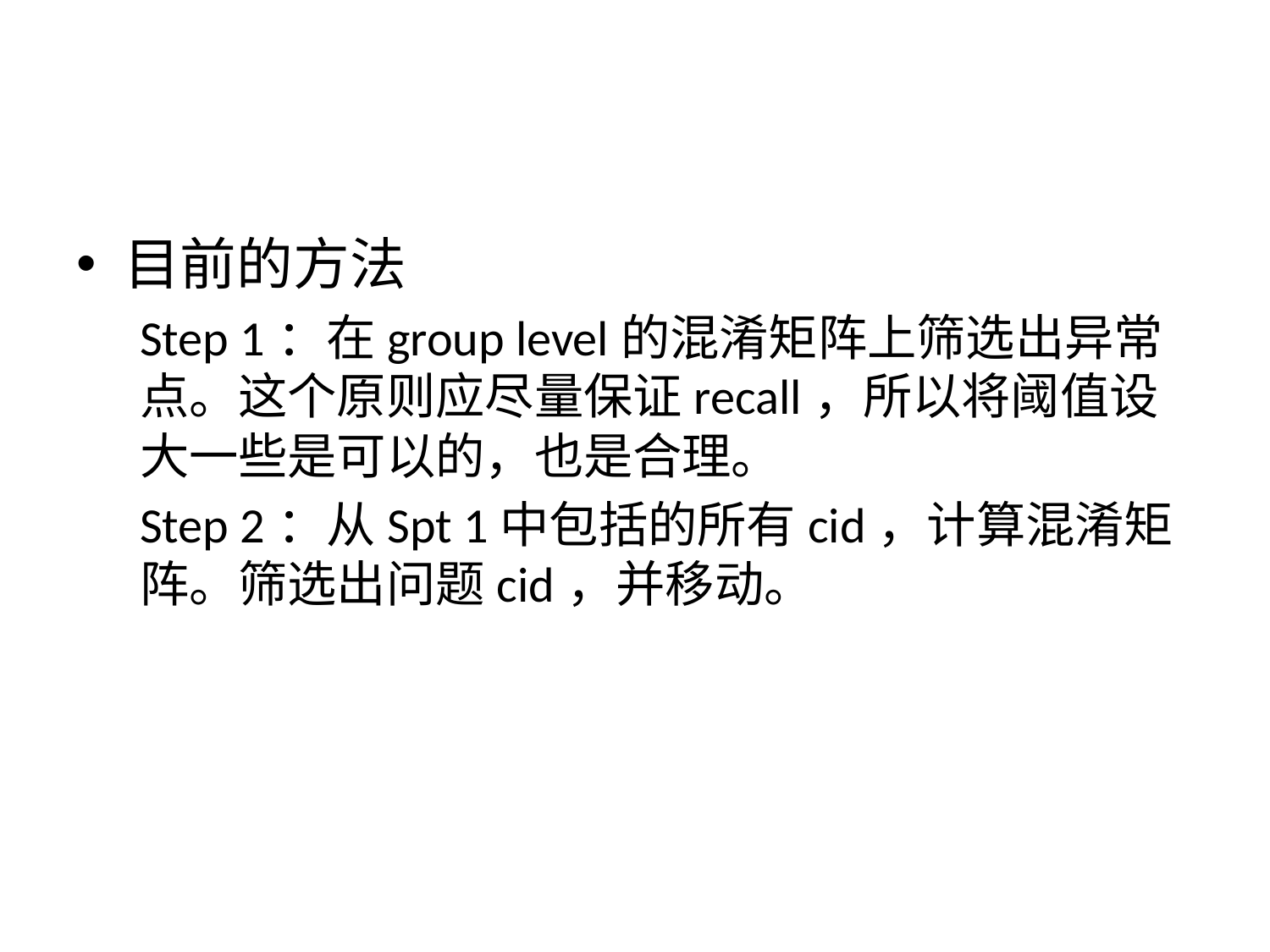

#
目前的方法
Step 1：在group level的混淆矩阵上筛选出异常点。这个原则应尽量保证recall，所以将阈值设大一些是可以的，也是合理。
Step 2：从Spt 1中包括的所有cid，计算混淆矩阵。筛选出问题cid，并移动。